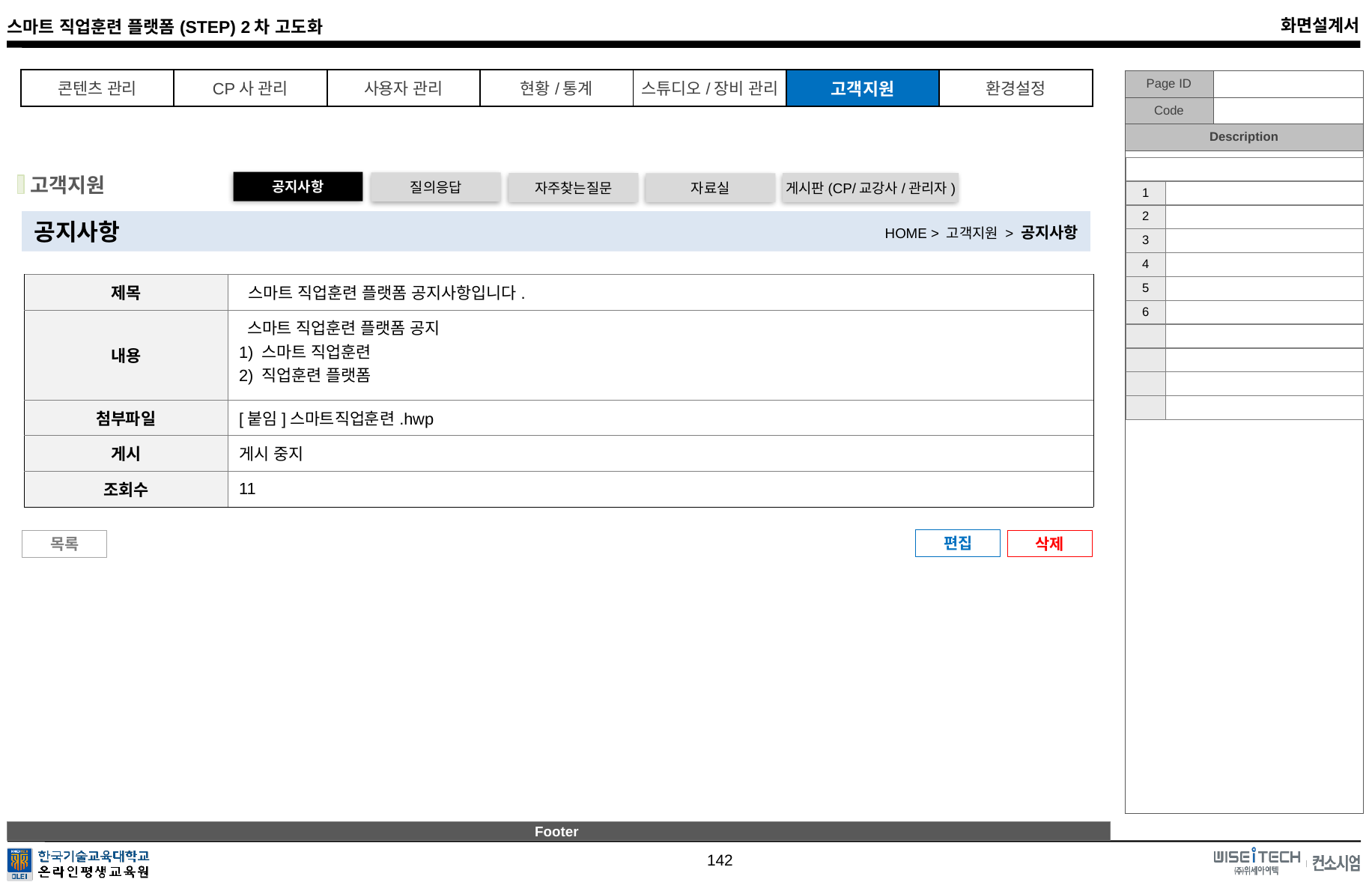

|  |  |
| --- | --- |
| 1 |  |
| 2 |  |
| 3 |  |
| 4 |  |
| 5 |  |
| 6 |  |
|  |  |
|  |  |
|  |  |
|  |  |
고객지원
공지사항
질의응답
자주찾는질문
게시판(CP/교강사/관리자)
자료실

공지사항
HOME > 고객지원 > 공지사항
| 제목 | 스마트 직업훈련 플랫폼 공지사항입니다. |
| --- | --- |
| 내용 | 스마트 직업훈련 플랫폼 공지 1) 스마트 직업훈련 2) 직업훈련 플랫폼 |
| 첨부파일 | [붙임]스마트직업훈련.hwp |
| 게시 | 게시 중지 |
| 조회수 | 11 |
편집
삭제
목록
Footer